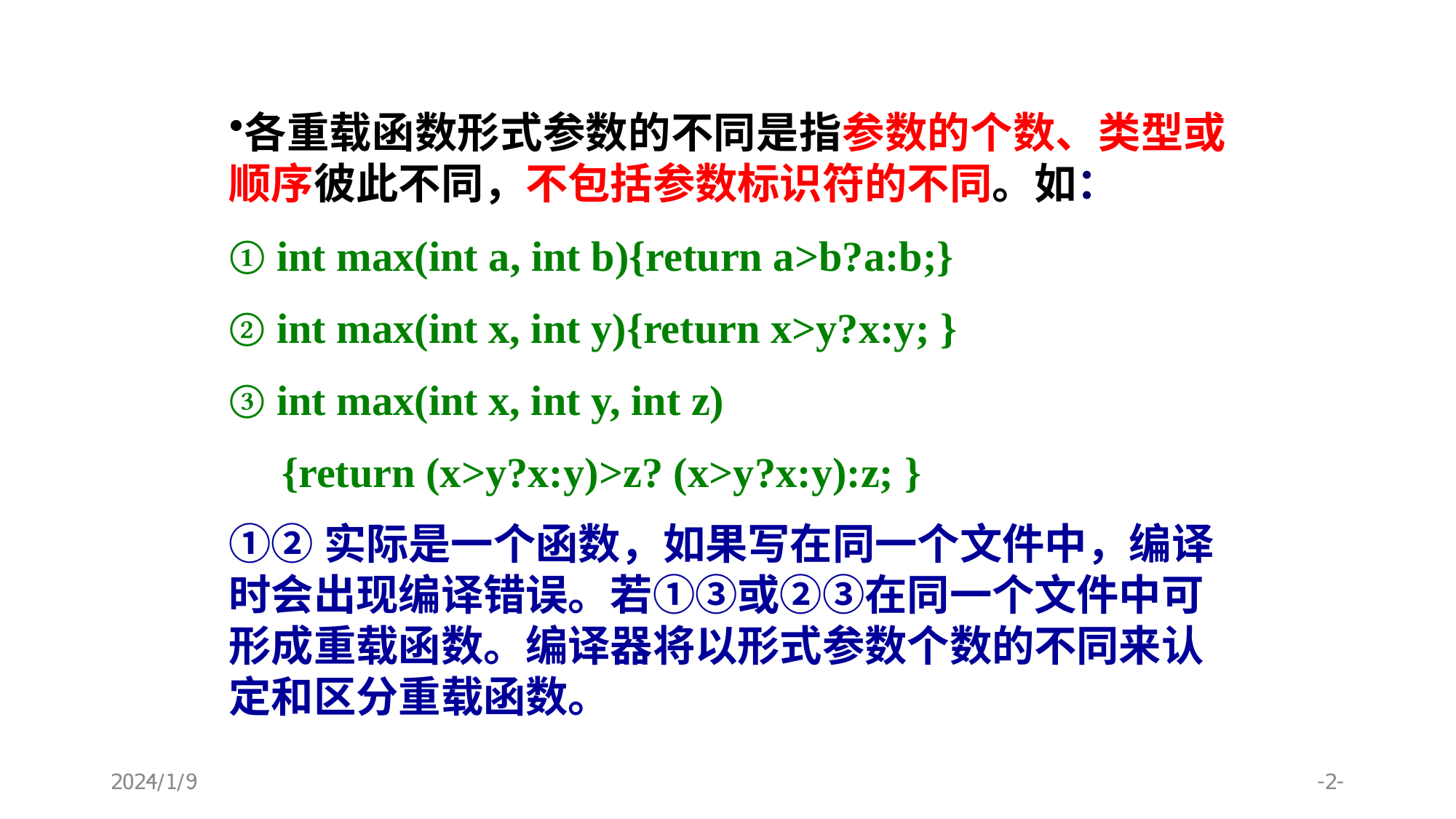

各重载函数形式参数的不同是指参数的个数、类型或顺序彼此不同，不包括参数标识符的不同。如：
① int max(int a, int b){return a>b?a:b;}
② int max(int x, int y){return x>y?x:y; }
③ int max(int x, int y, int z)
     {return (x>y?x:y)>z? (x>y?x:y):z; }
①②实际是一个函数，如果写在同一个文件中，编译时会出现编译错误。若①③或②③在同一个文件中可形成重载函数。编译器将以形式参数个数的不同来认定和区分重载函数。
2024/1/9
-2-